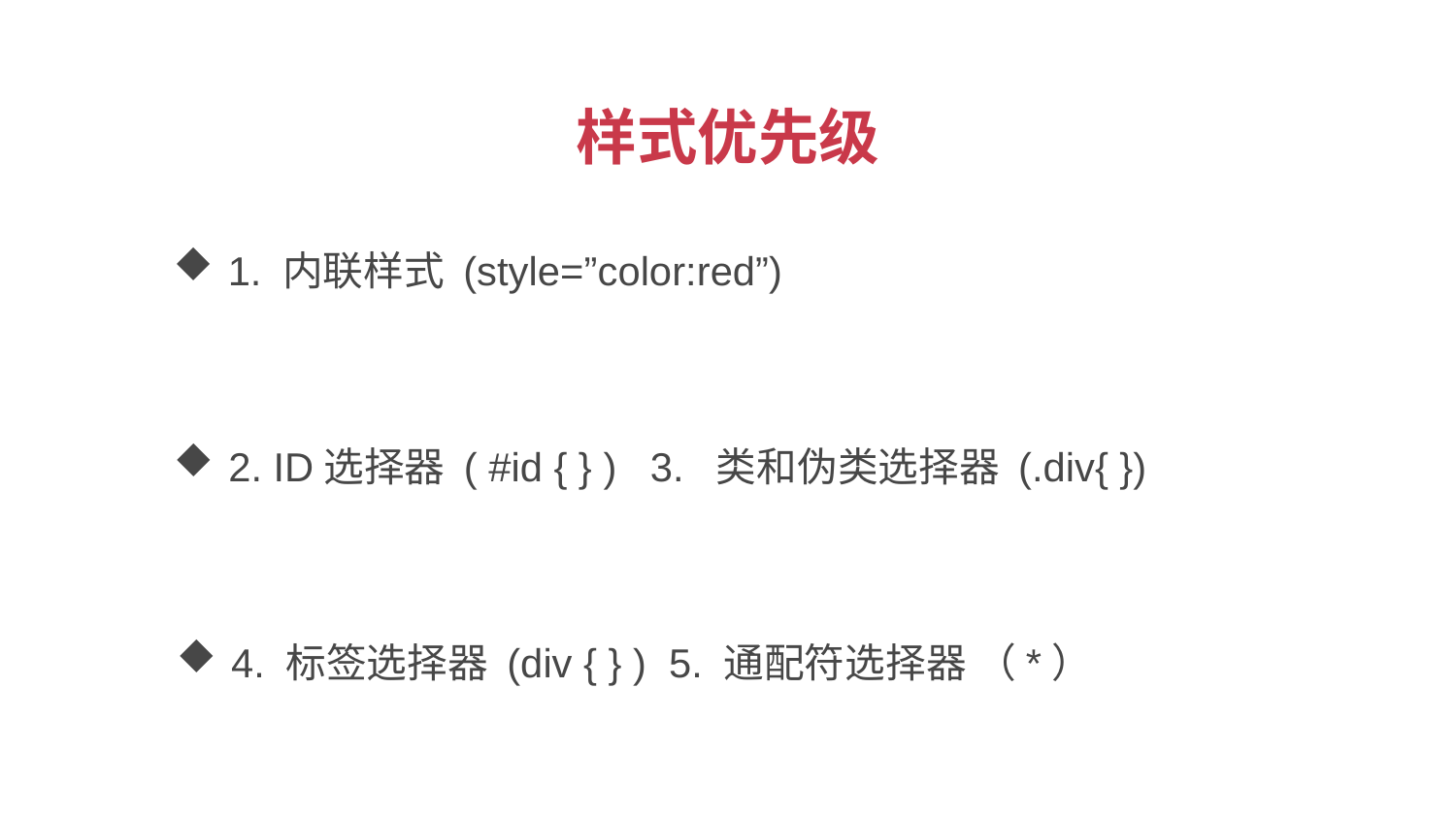

样式优先级
1. 内联样式 (style=”color:red”)
2. ID选择器 ( #id { } )   3.  类和伪类选择器 (.div{ })
4. 标签选择器 (div { } )  5. 通配符选择器 （*）